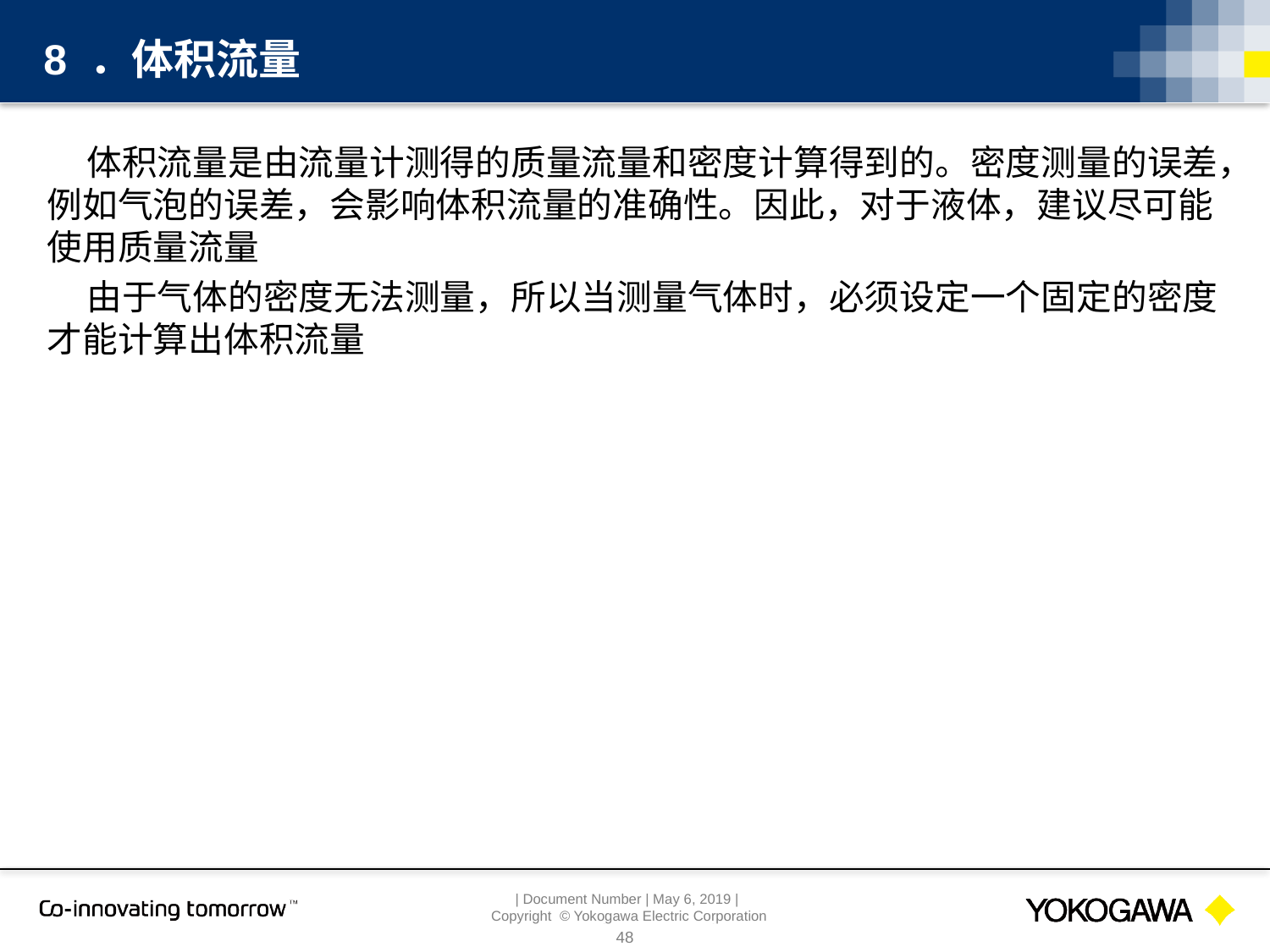

8 ．体积流量
    体积流量是由流量计测得的质量流量和密度计算得到的。密度测量的误差，例如气泡的误差，会影响体积流量的准确性。因此，对于液体，建议尽可能使用质量流量
    由于气体的密度无法测量，所以当测量气体时，必须设定一个固定的密度才能计算出体积流量